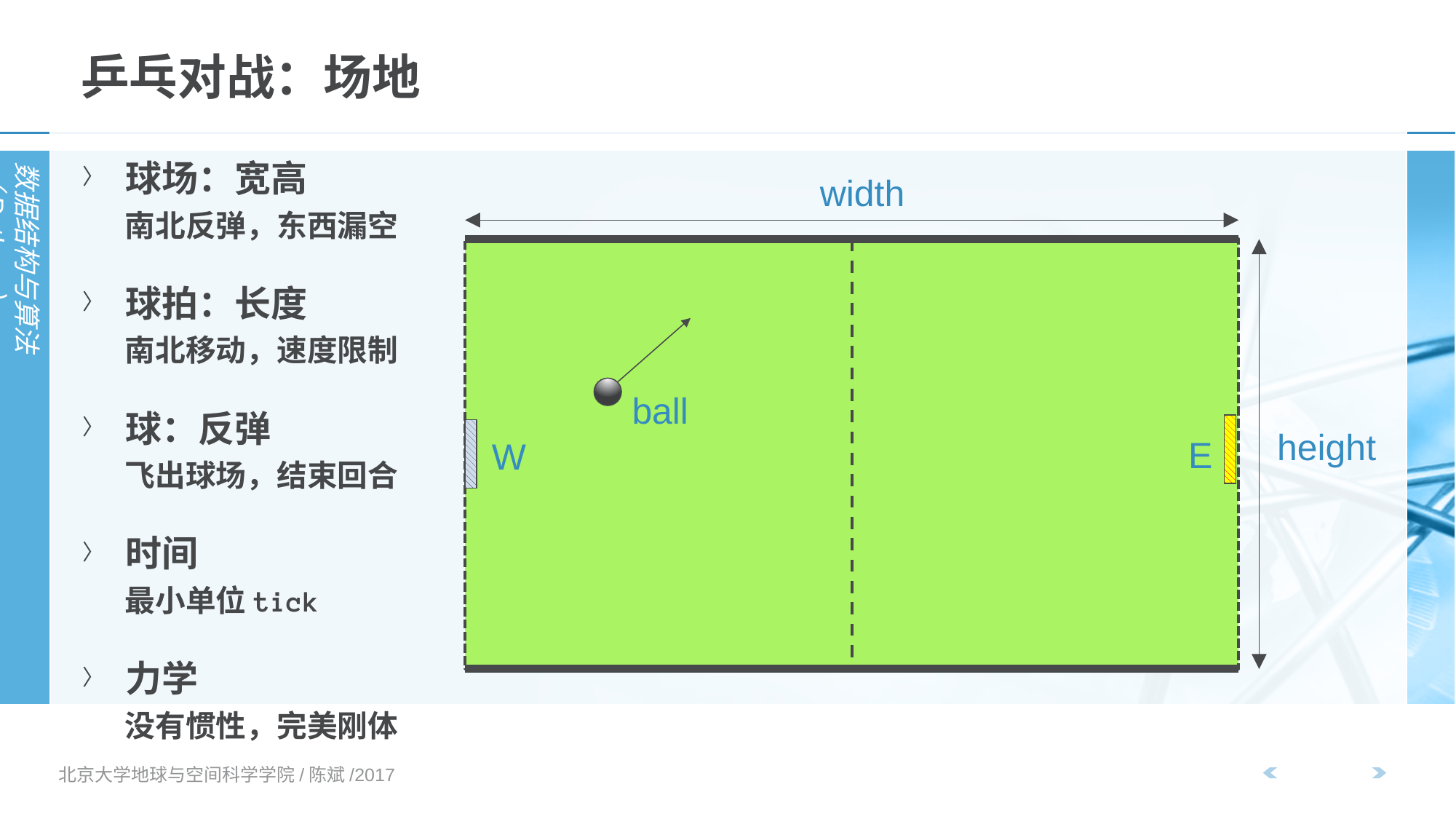

# 乒乓对战：场地
球场：宽高
南北反弹，东西漏空
球拍：长度
南北移动，速度限制
球：反弹
飞出球场，结束回合
时间
最小单位tick
力学
没有惯性，完美刚体
width

ball

height

E
W